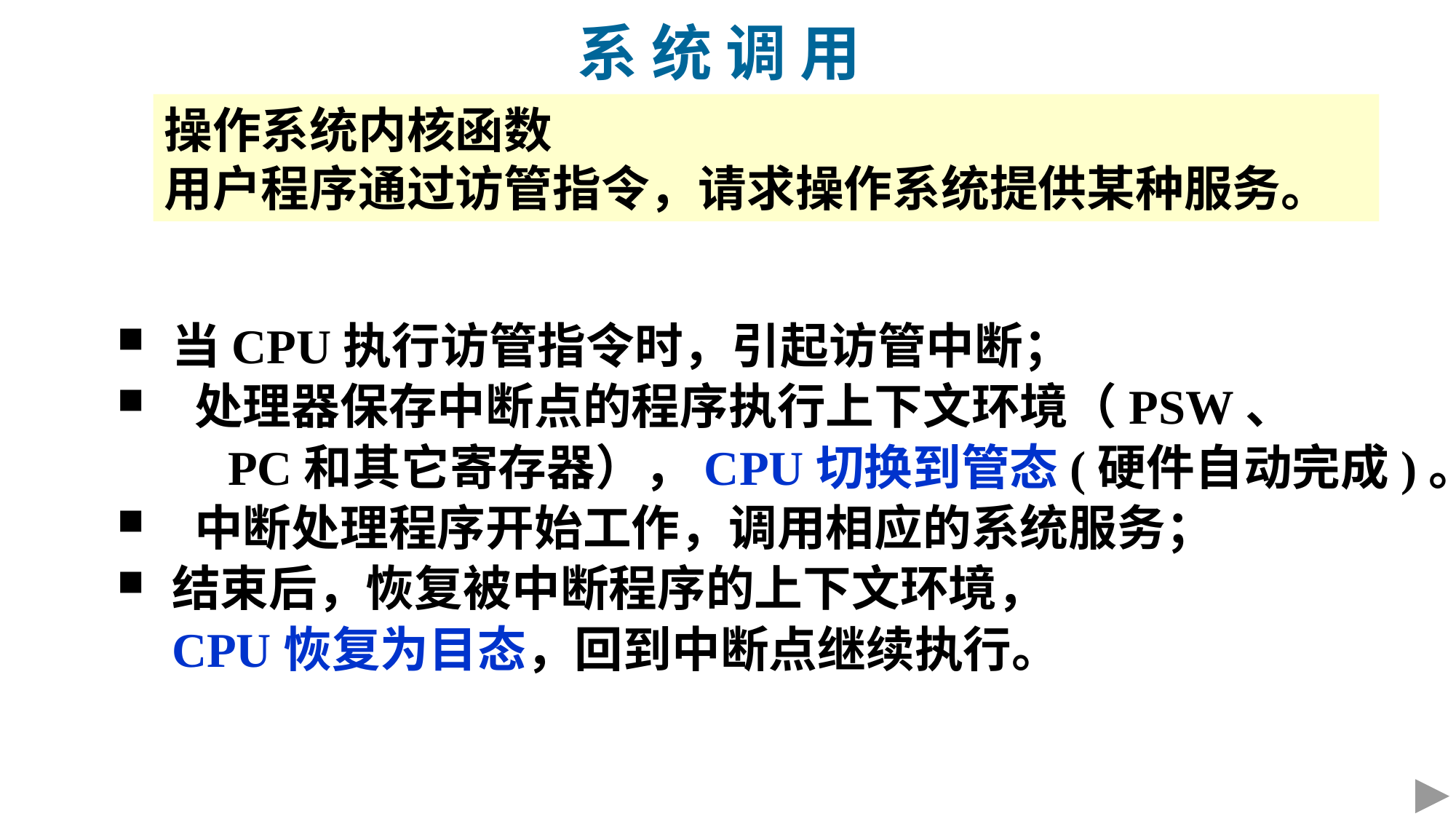

系 统 调 用
操作系统内核函数
用户程序通过访管指令，请求操作系统提供某种服务。
当CPU执行访管指令时，引起访管中断；
 处理器保存中断点的程序执行上下文环境（PSW、
    PC和其它寄存器），CPU切换到管态(硬件自动完成)。
 中断处理程序开始工作，调用相应的系统服务；
结束后，恢复被中断程序的上下文环境，
CPU恢复为目态，回到中断点继续执行。